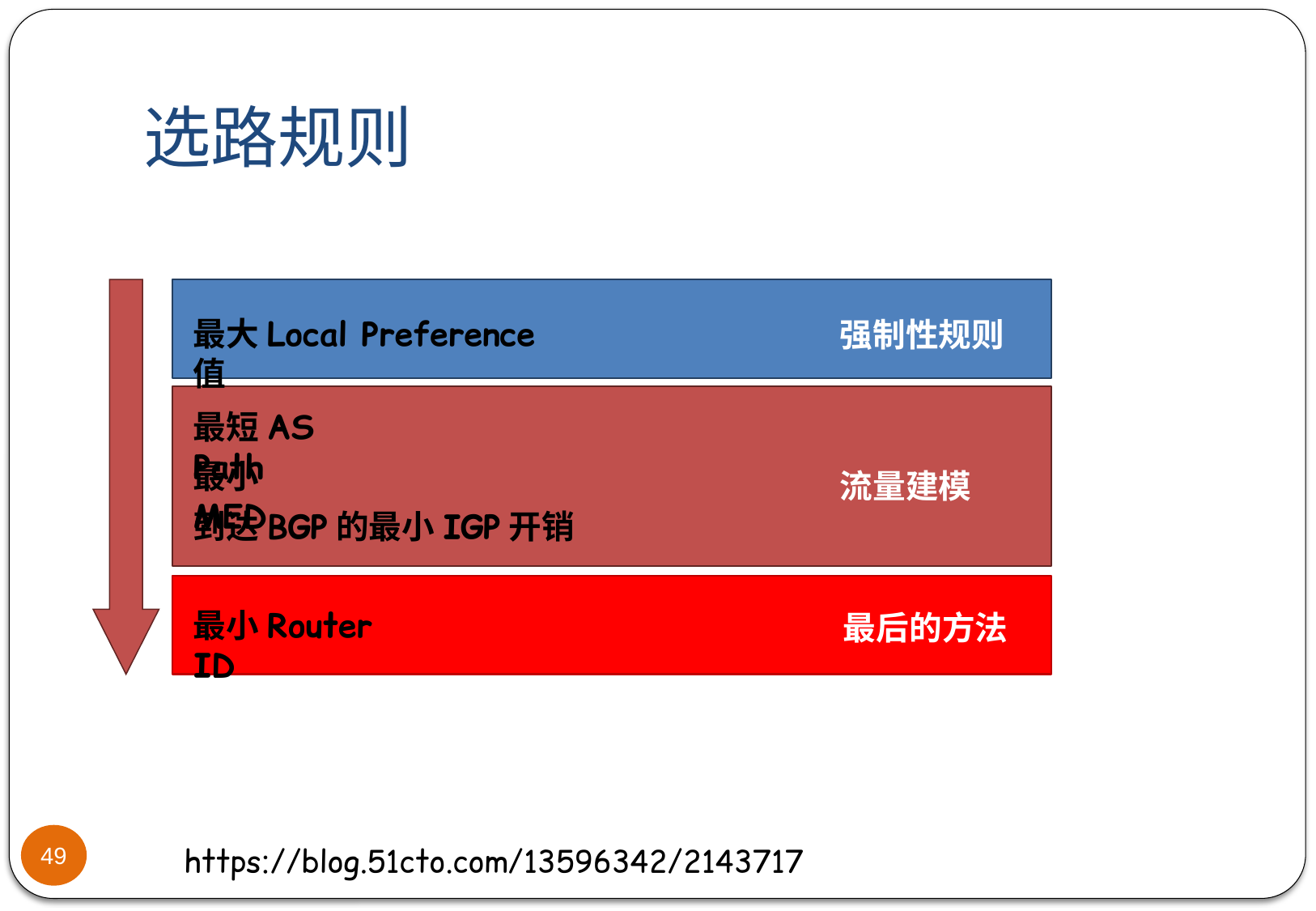

# 选路规则

最大Local Preference值
强制性规则

最短AS Path
最小MED
流量建模
到达BGP的最小IGP开销

最小Router ID
最后的方法
49
https://blog.51cto.com/13596342/2143717